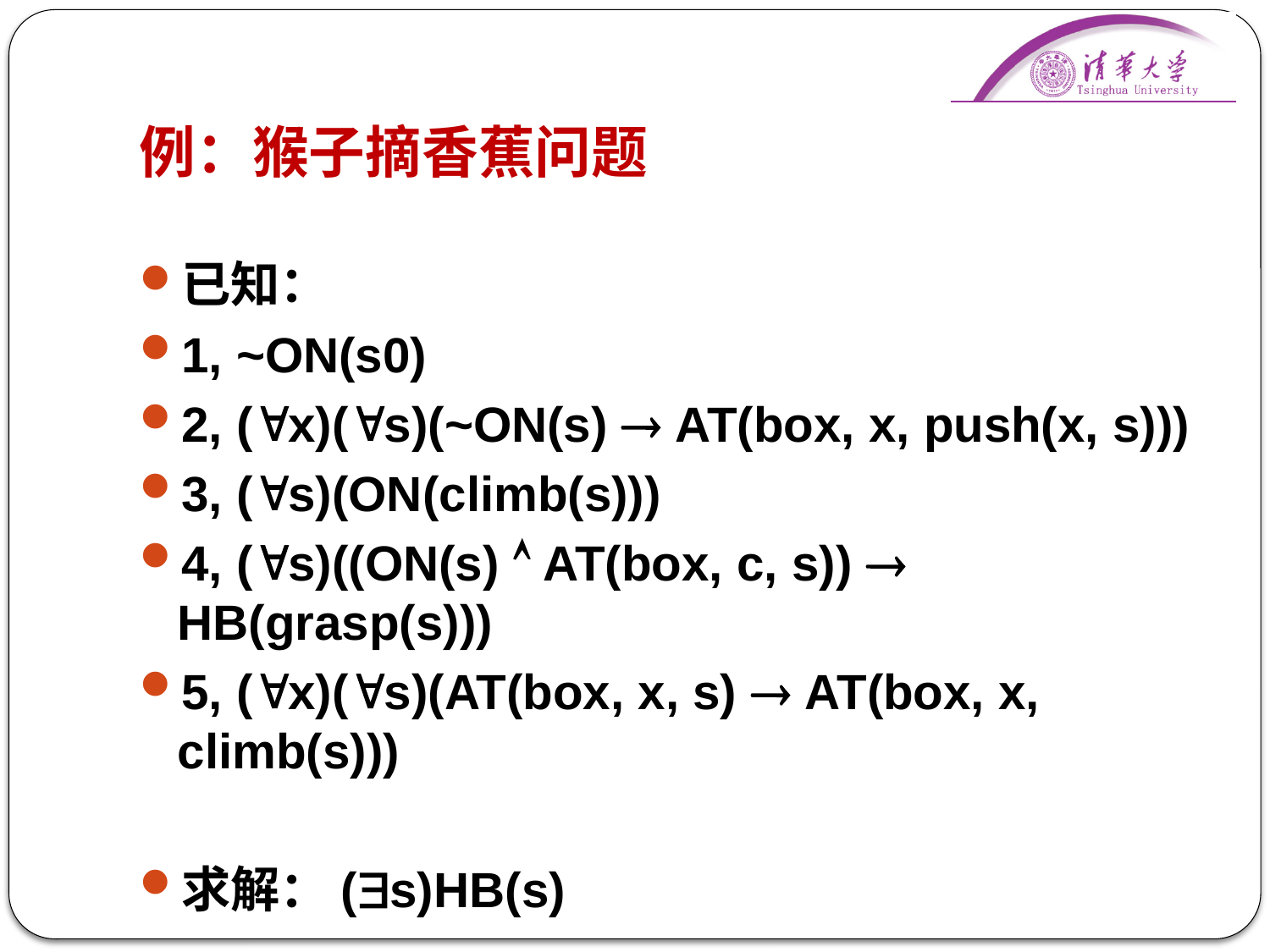

# 例：猴子摘香蕉问题
已知：
1, ~ON(s0)
2, (∀x)(∀s)(~ON(s) → AT(box, x, push(x, s)))
3, (∀s)(ON(climb(s)))
4, (∀s)((ON(s) ∧ AT(box, c, s)) → HB(grasp(s)))
5, (∀x)(∀s)(AT(box, x, s) → AT(box, x, climb(s)))

求解：(∃s)HB(s)